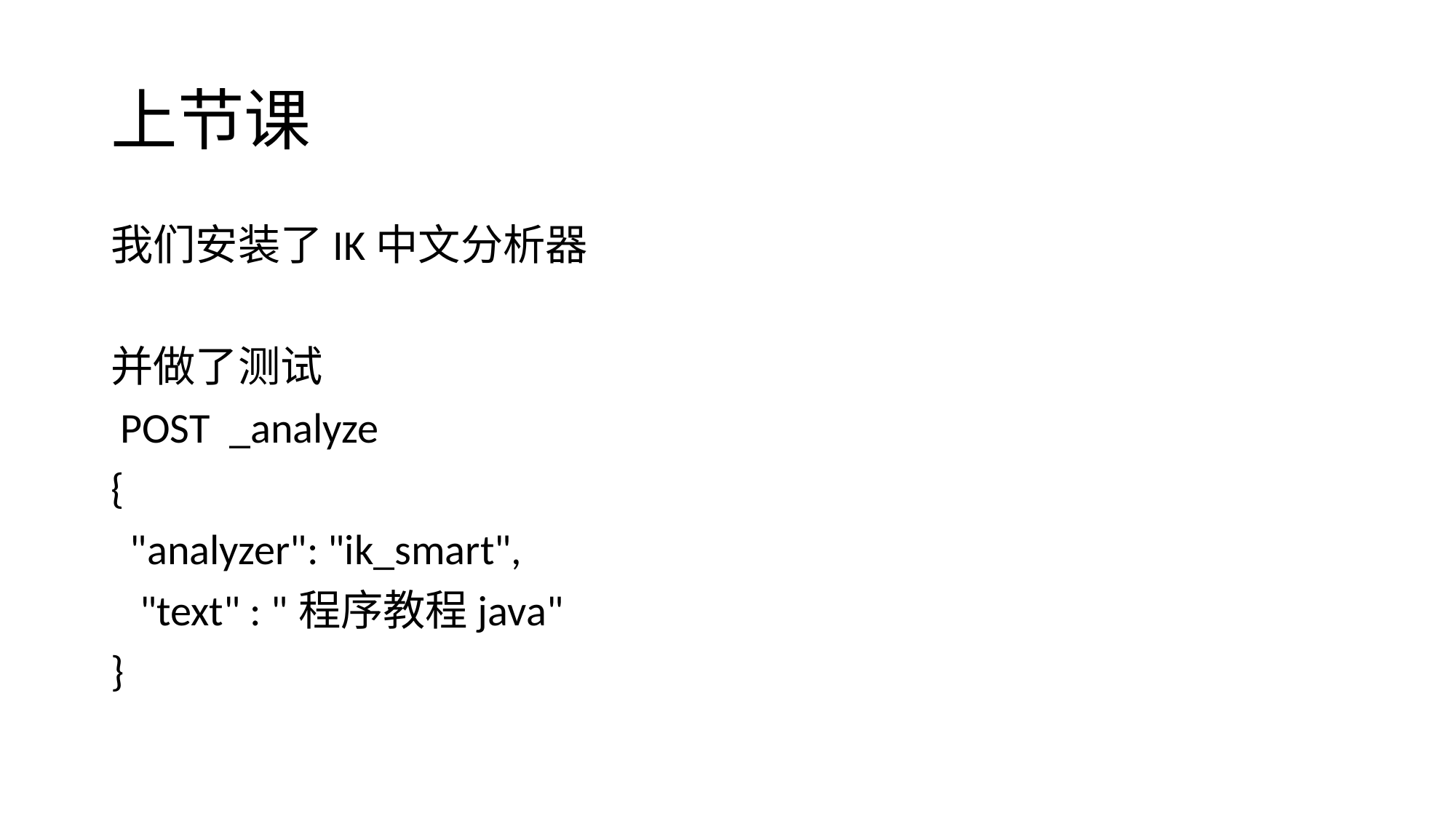

# 上节课
我们安装了IK中文分析器

并做了测试
 POST  _analyze
{
  "analyzer": "ik_smart",
   "text" : "程序教程java"
}